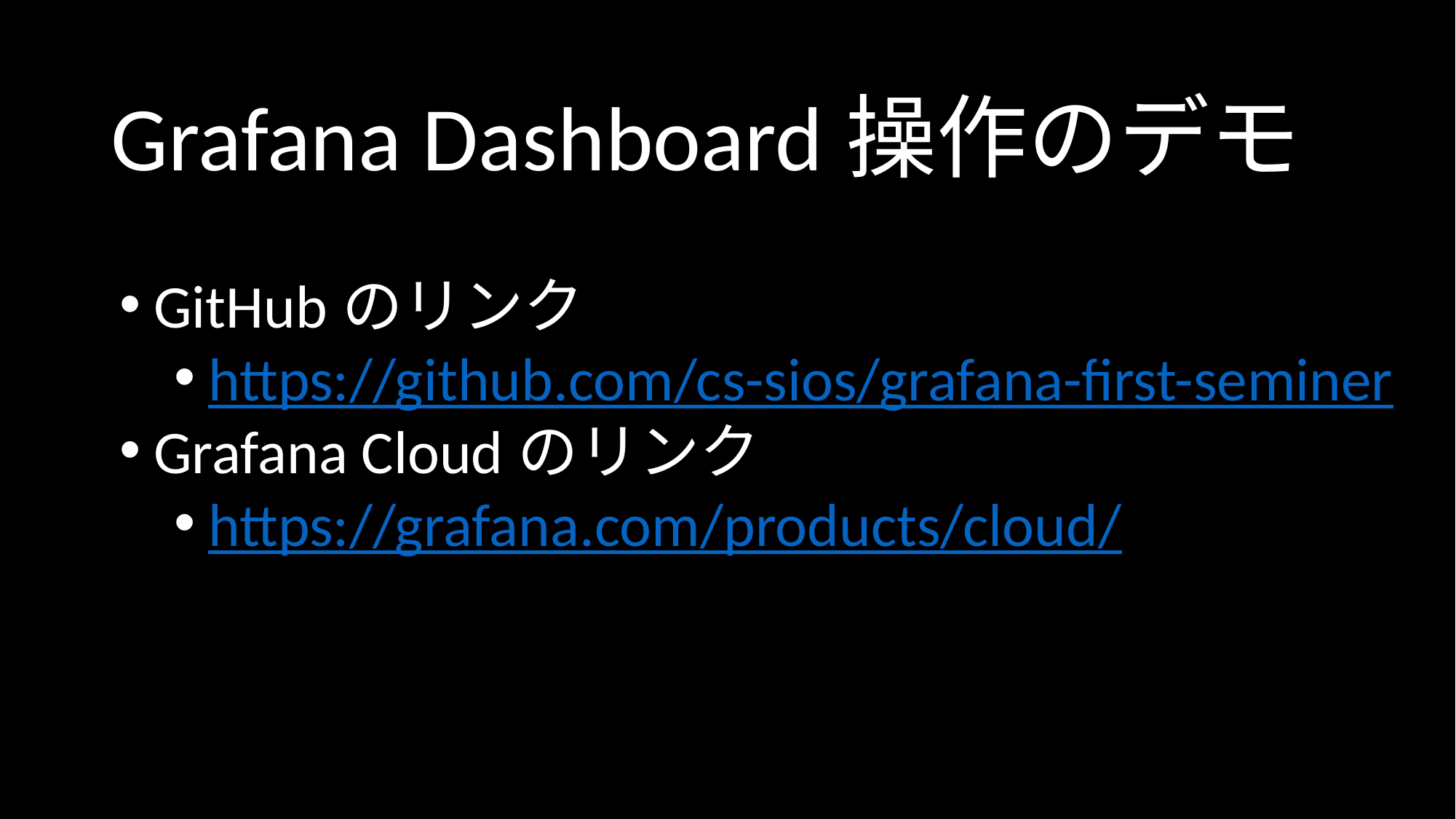

# Grafana Dashboard操作のデモ
GitHubのリンク
https://github.com/cs-sios/grafana-first-seminer
Grafana Cloudのリンク
https://grafana.com/products/cloud/